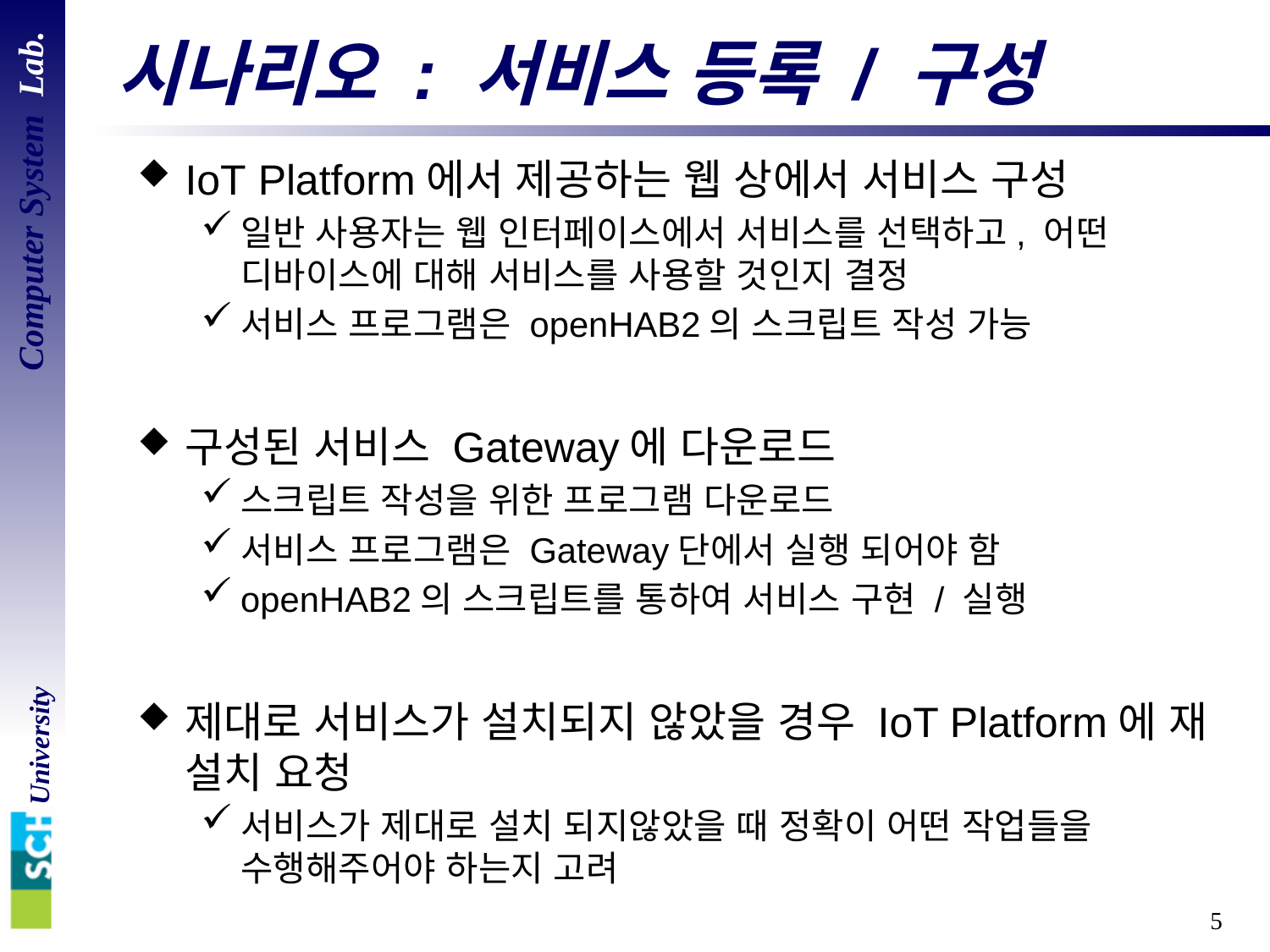

# 시나리오 : 서비스 등록 / 구성
IoT Platform에서 제공하는 웹 상에서 서비스 구성
일반 사용자는 웹 인터페이스에서 서비스를 선택하고, 어떤 디바이스에 대해 서비스를 사용할 것인지 결정
서비스 프로그램은 openHAB2의 스크립트 작성 가능

구성된 서비스 Gateway에 다운로드
스크립트 작성을 위한 프로그램 다운로드
서비스 프로그램은 Gateway단에서 실행 되어야 함
openHAB2의 스크립트를 통하여 서비스 구현 / 실행

제대로 서비스가 설치되지 않았을 경우 IoT Platform에 재 설치 요청
서비스가 제대로 설치 되지않았을 때 정확이 어떤 작업들을 수행해주어야 하는지 고려